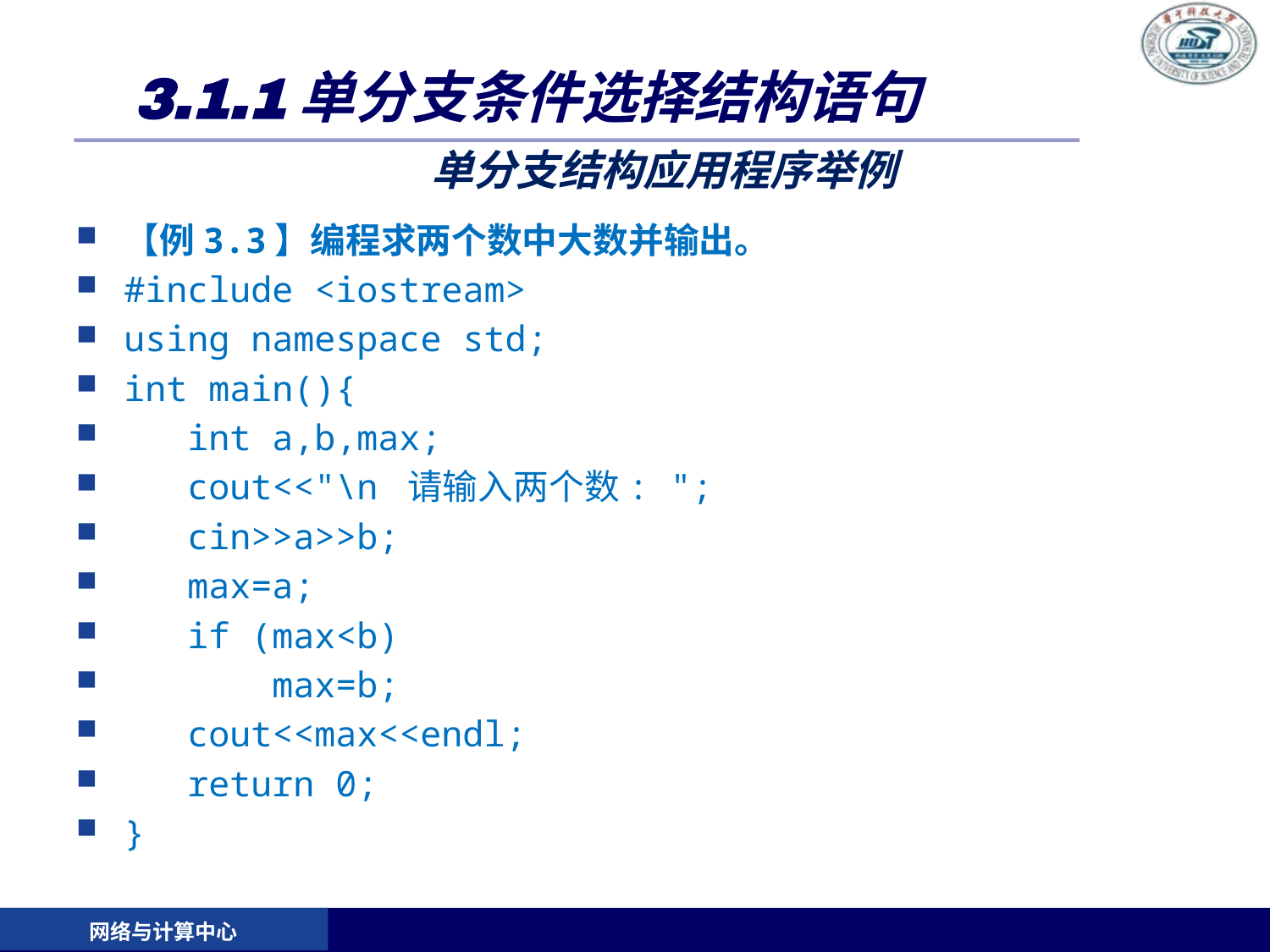

# 3.1.1单分支条件选择结构语句 单分支结构应用程序举例
【例3.3】编程求两个数中大数并输出。
#include <iostream>
using namespace std;
int main(){
   int a,b,max;
   cout<<"\n 请输入两个数: ";
   cin>>a>>b;
   max=a;
   if (max<b)
       max=b;
   cout<<max<<endl;
   return 0;
}
网络与计算中心